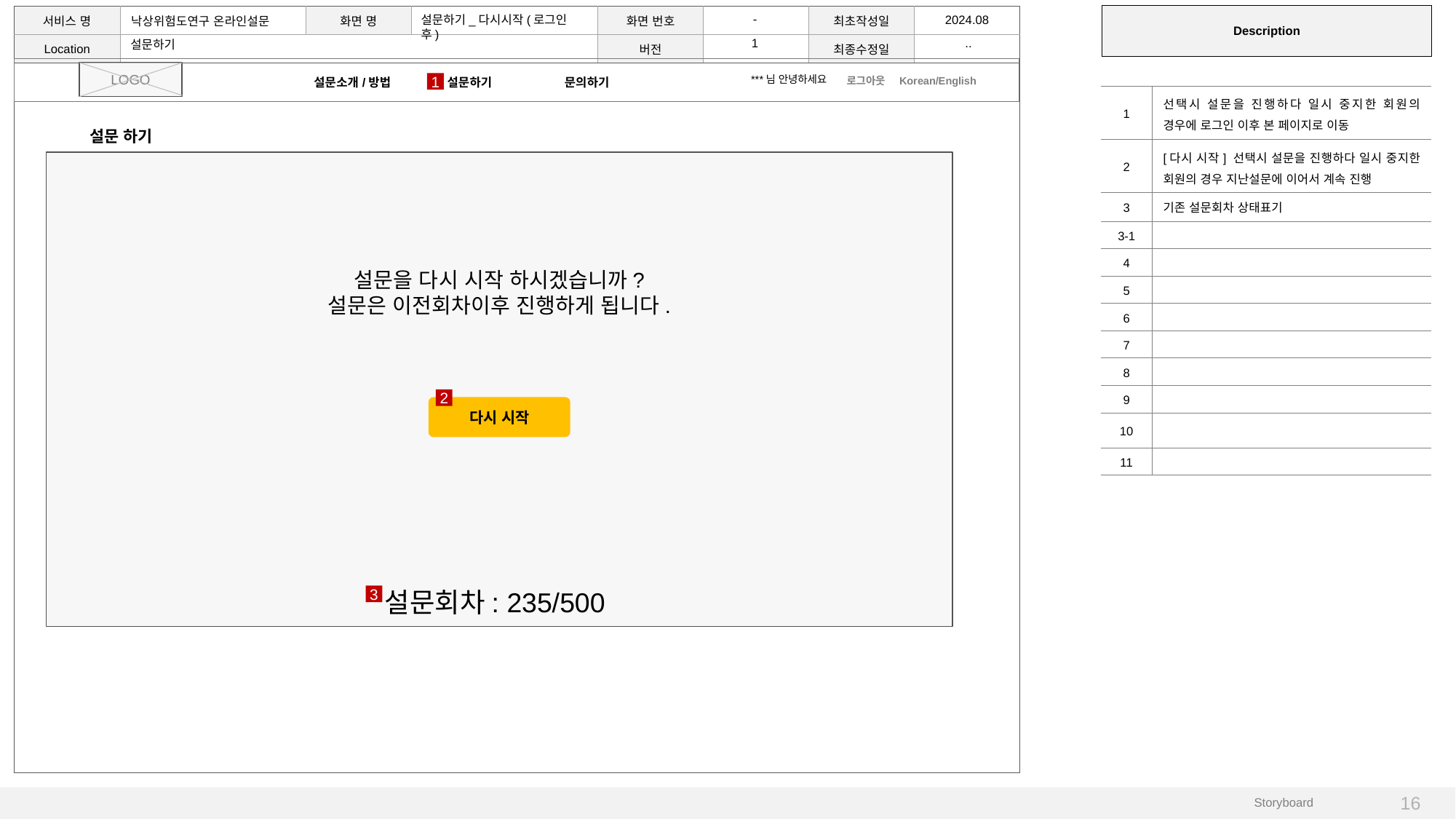

-
설문하기_다시시작(로그인후)
1
..
설문하기

| 설문소개/방법 | 설문하기 | 문의하기 |
| --- | --- | --- |
|  |  |
| --- | --- |
| 1 | 선택시 설문을 진행하다 일시 중지한 회원의 경우에 로그인 이후 본 페이지로 이동 |
| 2 | [다시 시작] 선택시 설문을 진행하다 일시 중지한 회원의 경우 지난설문에 이어서 계속 진행 |
| 3 | 기존 설문회차 상태표기 |
| 3-1 |  |
| 4 |  |
| 5 |  |
| 6 |  |
| 7 |  |
| 8 |  |
| 9 |  |
| 10 |  |
| 11 |  |
LOGO
***님 안녕하세요
1
로그아웃    Korean/English
설문 하기

설문을 다시 시작 하시겠습니까?
설문은 이전회차이후 진행하게 됩니다.
2
다시 시작
설문회차: 235/500
3
16